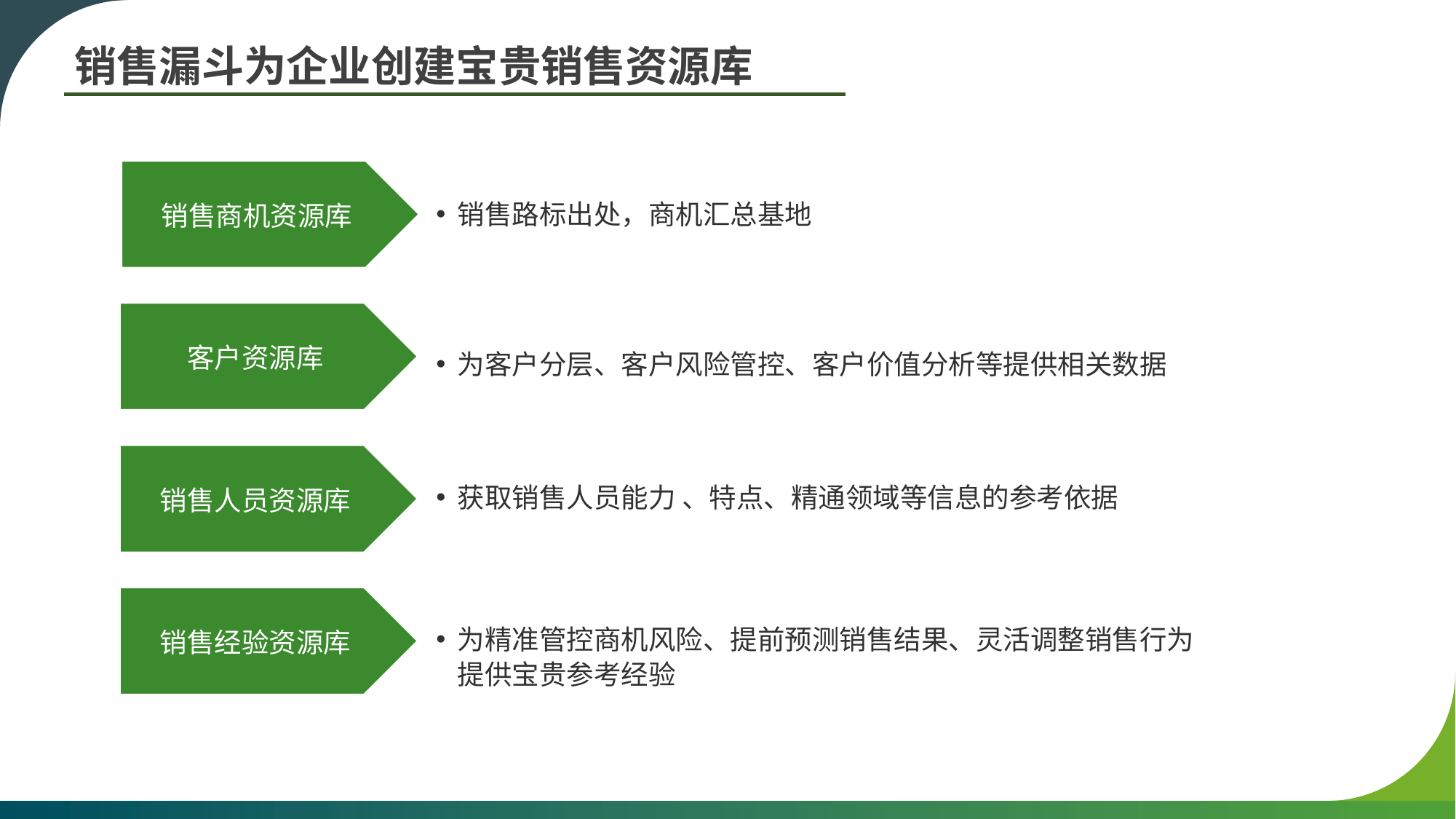

# 销售漏斗为企业创建宝贵销售资源库
销售商机资源库
销售路标出处，商机汇总基地
客户资源库
为客户分层、客户风险管控、客户价值分析等提供相关数据
销售人员资源库
获取销售人员能力 、特点、精通领域等信息的参考依据

销售经验资源库
为精准管控商机风险、提前预测销售结果、灵活调整销售行为提供宝贵参考经验